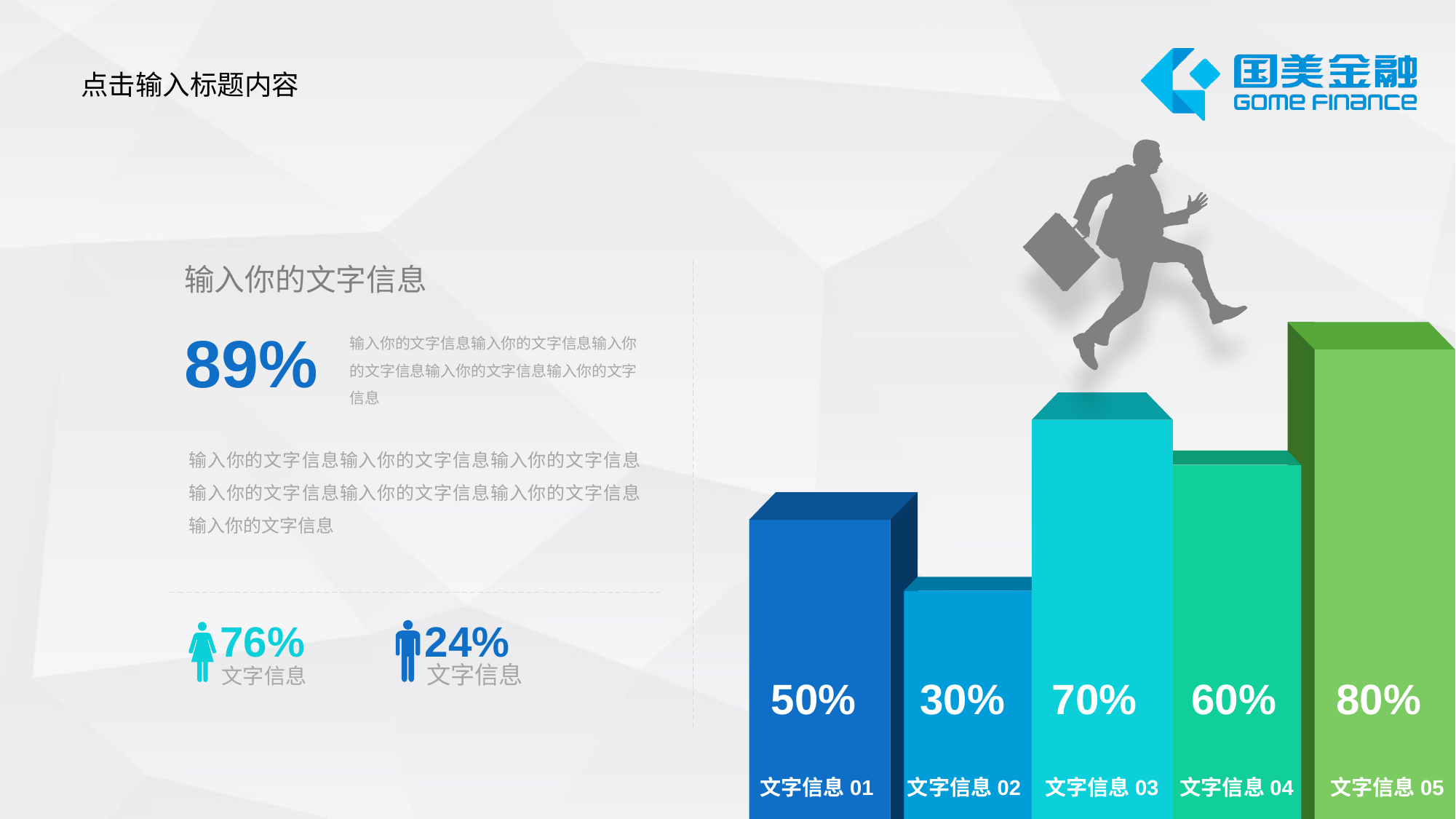

点击输入标题内容

输入你的文字信息

89%
输入你的文字信息输入你的文字信息输入你的文字信息输入你的文字信息输入你的文字信息

输入你的文字信息输入你的文字信息输入你的文字信息输入你的文字信息输入你的文字信息输入你的文字信息输入你的文字信息

24%

文字信息
76%

文字信息
50%
30%
70%
60%
80%
文字信息01
文字信息02
文字信息03
文字信息04
文字信息05